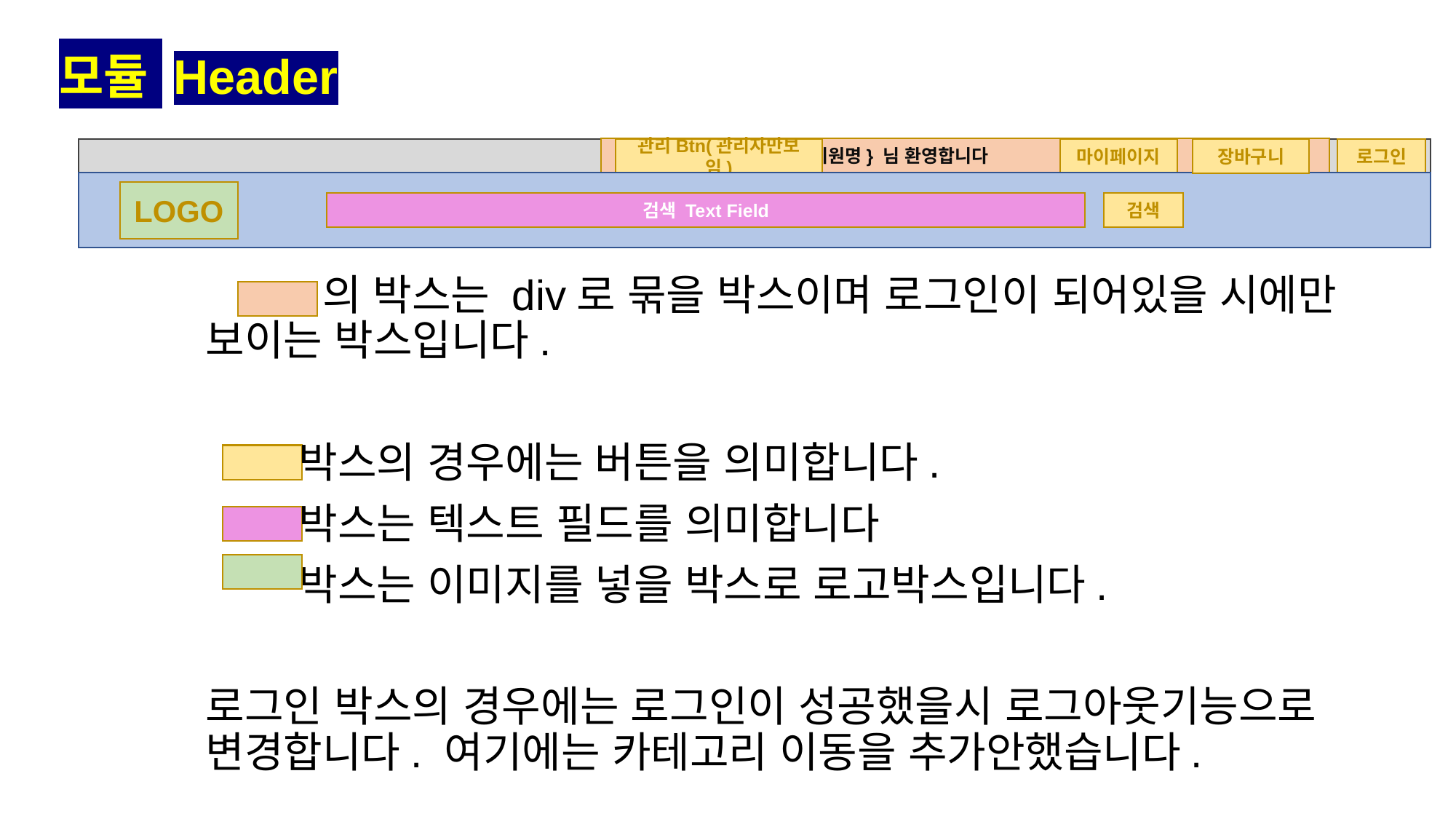

모듈 Header
                                     {회원명} 님 환영합니다
관리Btn(관리자만보임)
마이페이지
장바구니
로그인

LOGO
검색
검색 Text Field
         의 박스는 div로 묶을 박스이며 로그인이 되어있을 시에만 보이는 박스입니다.

       박스의 경우에는 버튼을 의미합니다.
       박스는 텍스트 필드를 의미합니다
       박스는 이미지를 넣을 박스로 로고박스입니다.

로그인 박스의 경우에는 로그인이 성공했을시 로그아웃기능으로 변경합니다. 여기에는 카테고리 이동을 추가안했습니다.